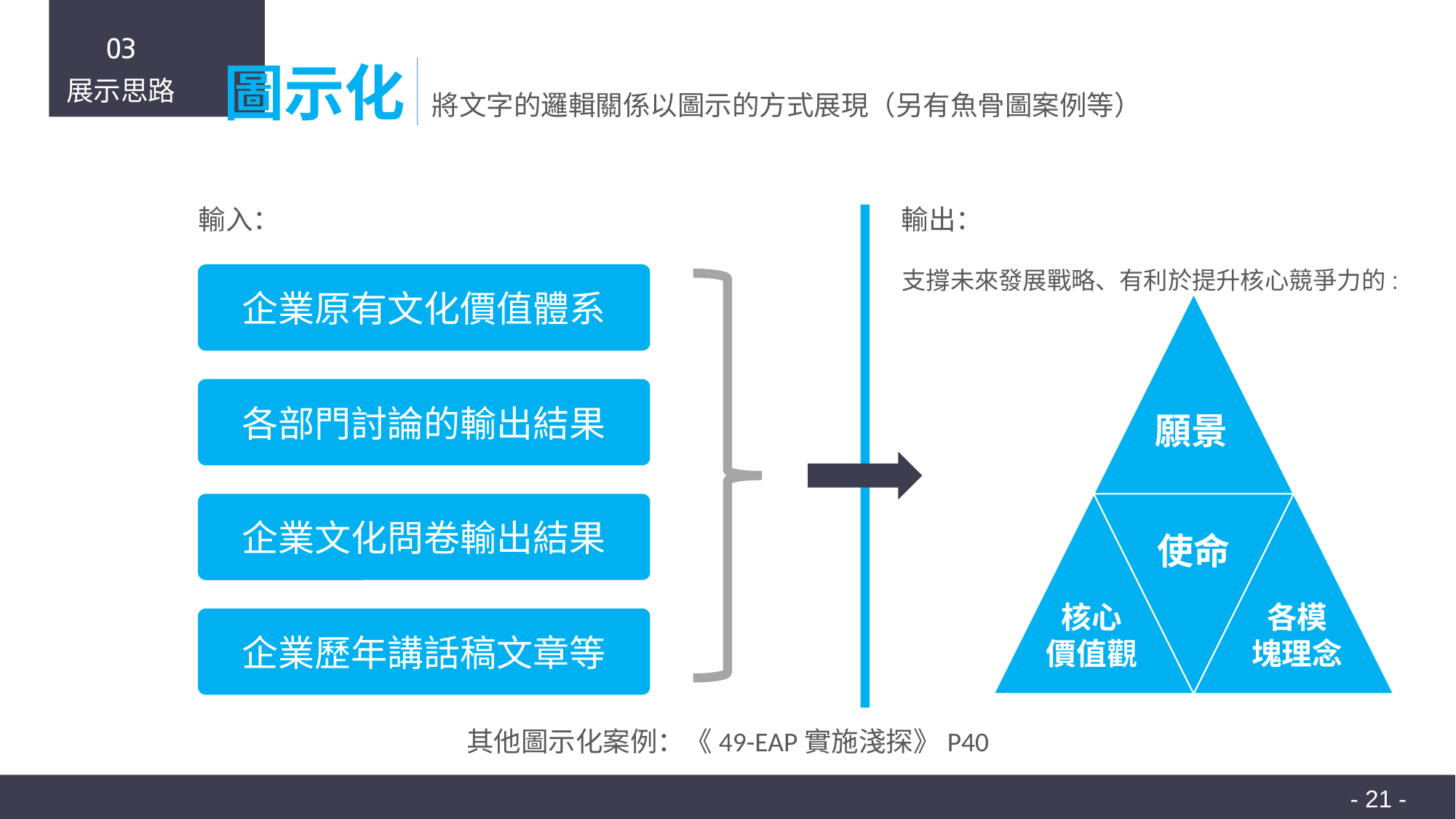

03
展示思路
圖示化

將文字的邏輯關係以圖示的方式展現（另有魚骨圖案例等）
輸入：
輸出：

支撐未來發展戰略、有利於提升核心競爭力的:
企業原有文化價值體系

各部門討論的輸出結果
願景

企業文化問卷輸出結果
使命
核心
價值觀
各模
塊理念
企業歷年講話稿文章等
其他圖示化案例：《49-EAP實施淺探》P40